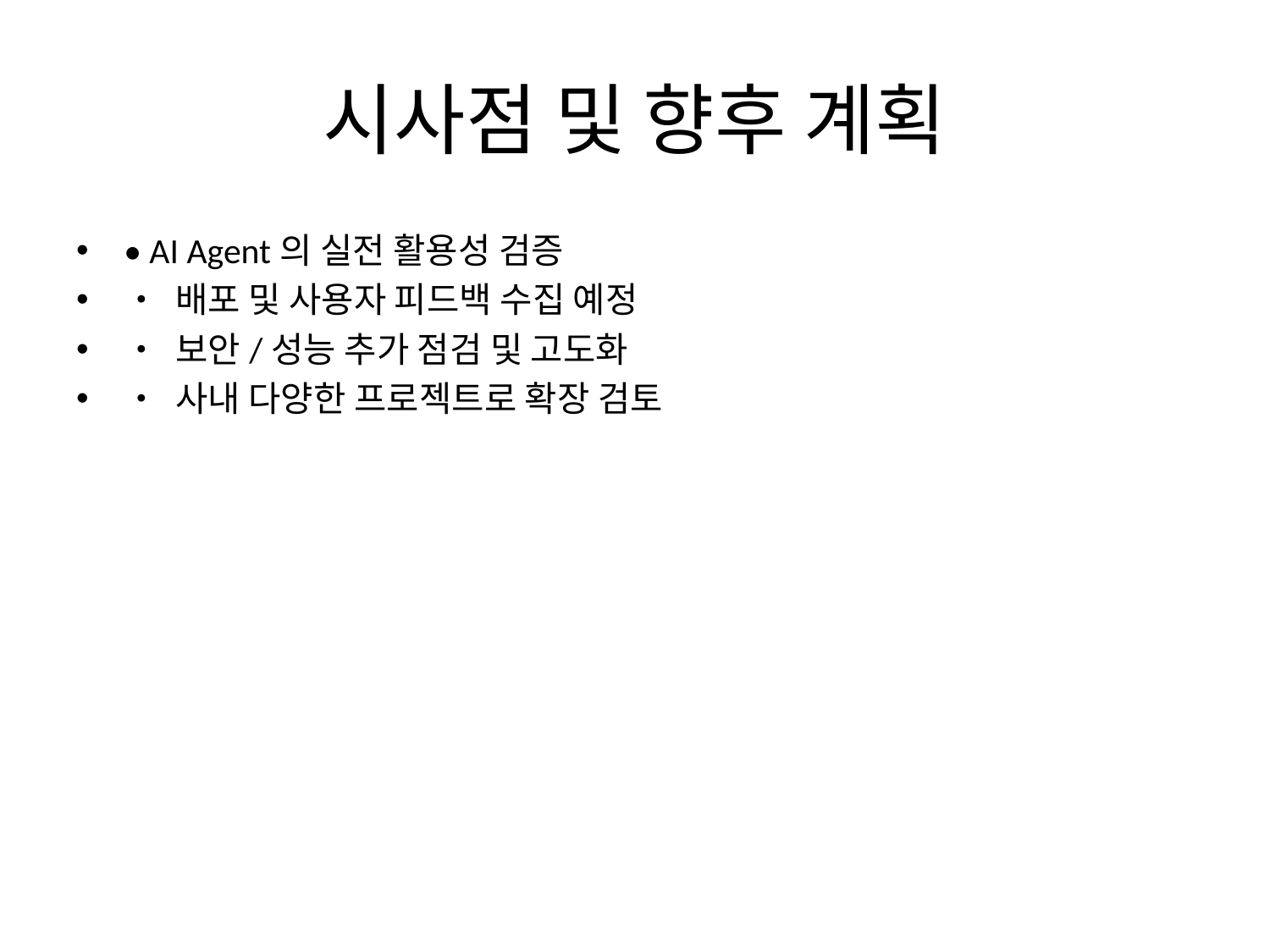

# 시사점 및 향후 계획
• AI Agent의 실전 활용성 검증
• 배포 및 사용자 피드백 수집 예정
• 보안/성능 추가 점검 및 고도화
• 사내 다양한 프로젝트로 확장 검토